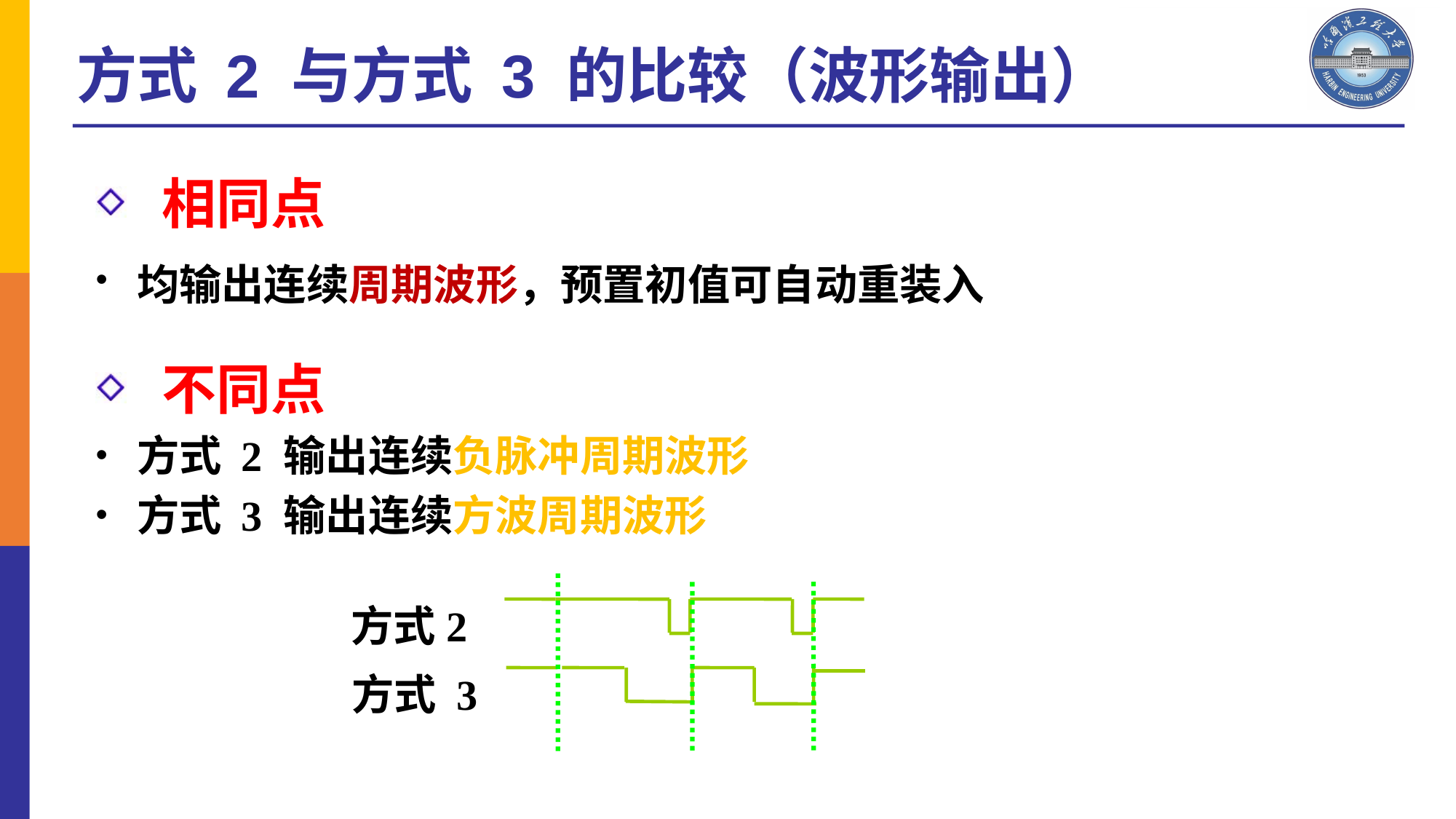

方式 2 与方式 3 的比较（波形输出）
 相同点
均输出连续周期波形，预置初值可自动重装入
 不同点
方式 2 输出连续负脉冲周期波形
方式 3 输出连续方波周期波形

方式2

 方式 3